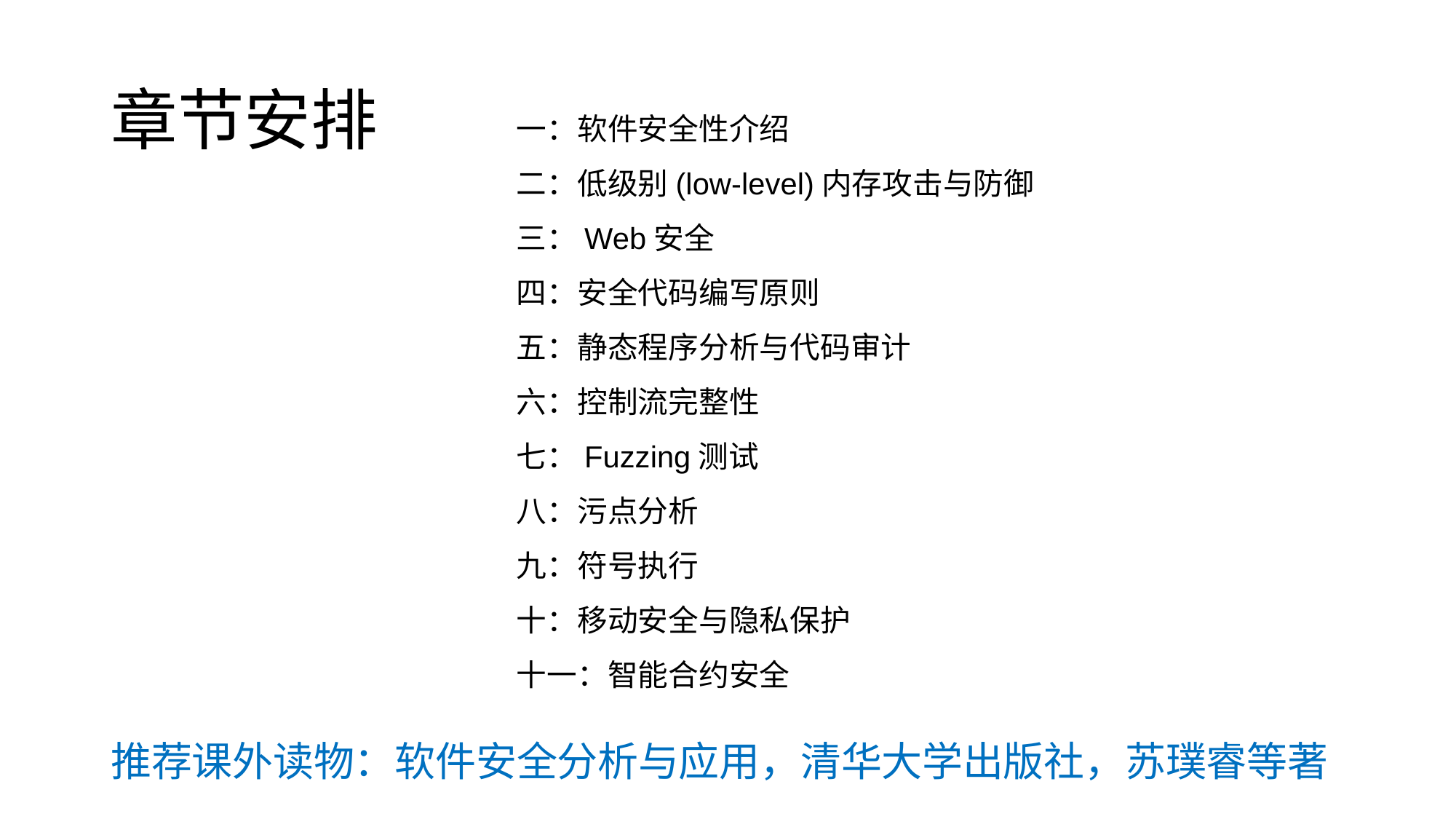

# 章节安排
一：软件安全性介绍
二：低级别(low-level)内存攻击与防御
三：Web安全
四：安全代码编写原则
五：静态程序分析与代码审计
六：控制流完整性
七：Fuzzing测试
八：污点分析
九：符号执行
十：移动安全与隐私保护
十一：智能合约安全
推荐课外读物：软件安全分析与应用，清华大学出版社，苏璞睿等著